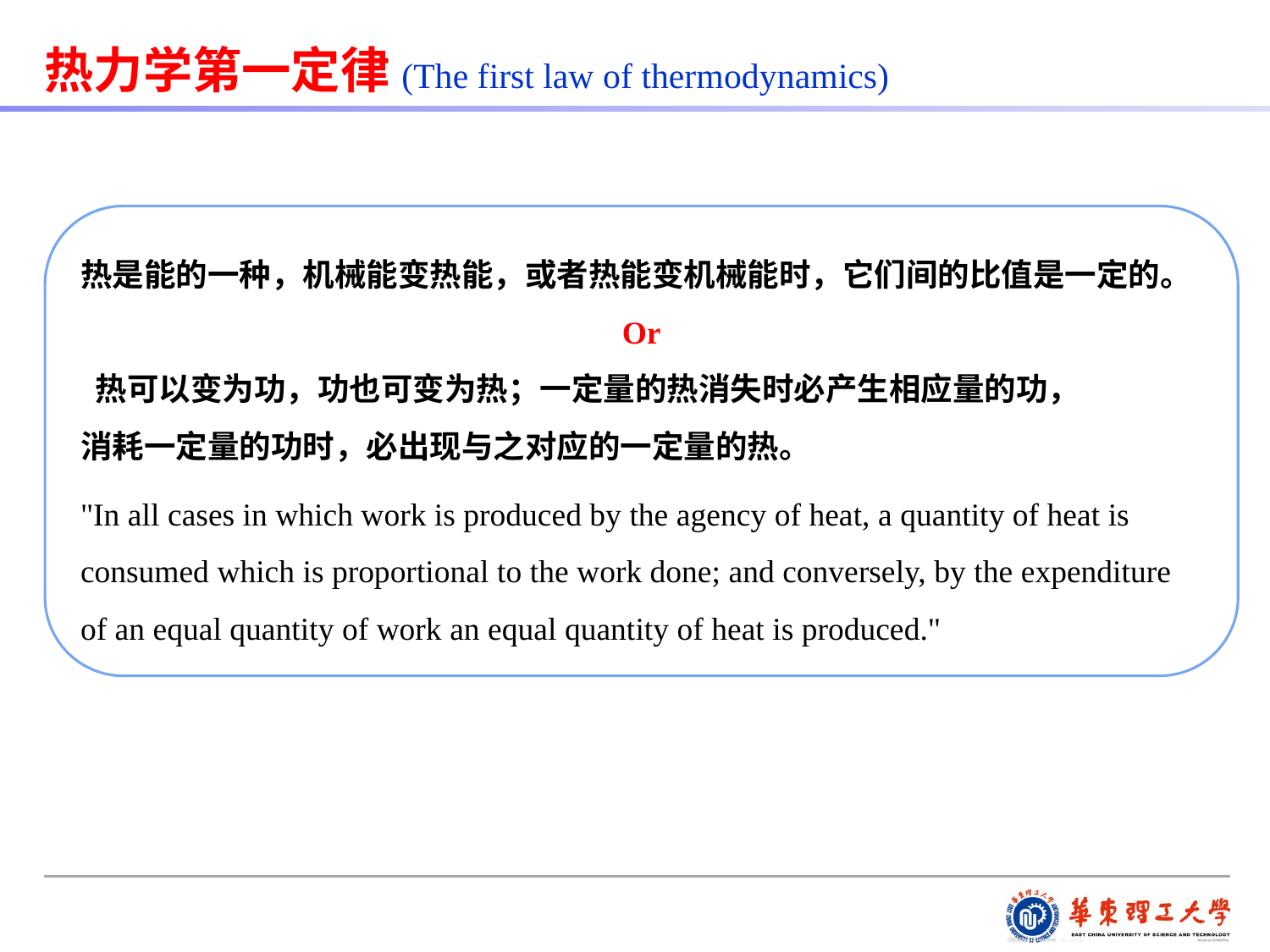

热力学第一定律(The first law of thermodynamics)
热是能的一种，机械能变热能，或者热能变机械能时，它们间的比值是一定的。
Or
 热可以变为功，功也可变为热；一定量的热消失时必产生相应量的功，               消耗一定量的功时，必出现与之对应的一定量的热。
"In all cases in which work is produced by the agency of heat, a quantity of heat is consumed which is proportional to the work done; and conversely, by the expenditure of an equal quantity of work an equal quantity of heat is produced."